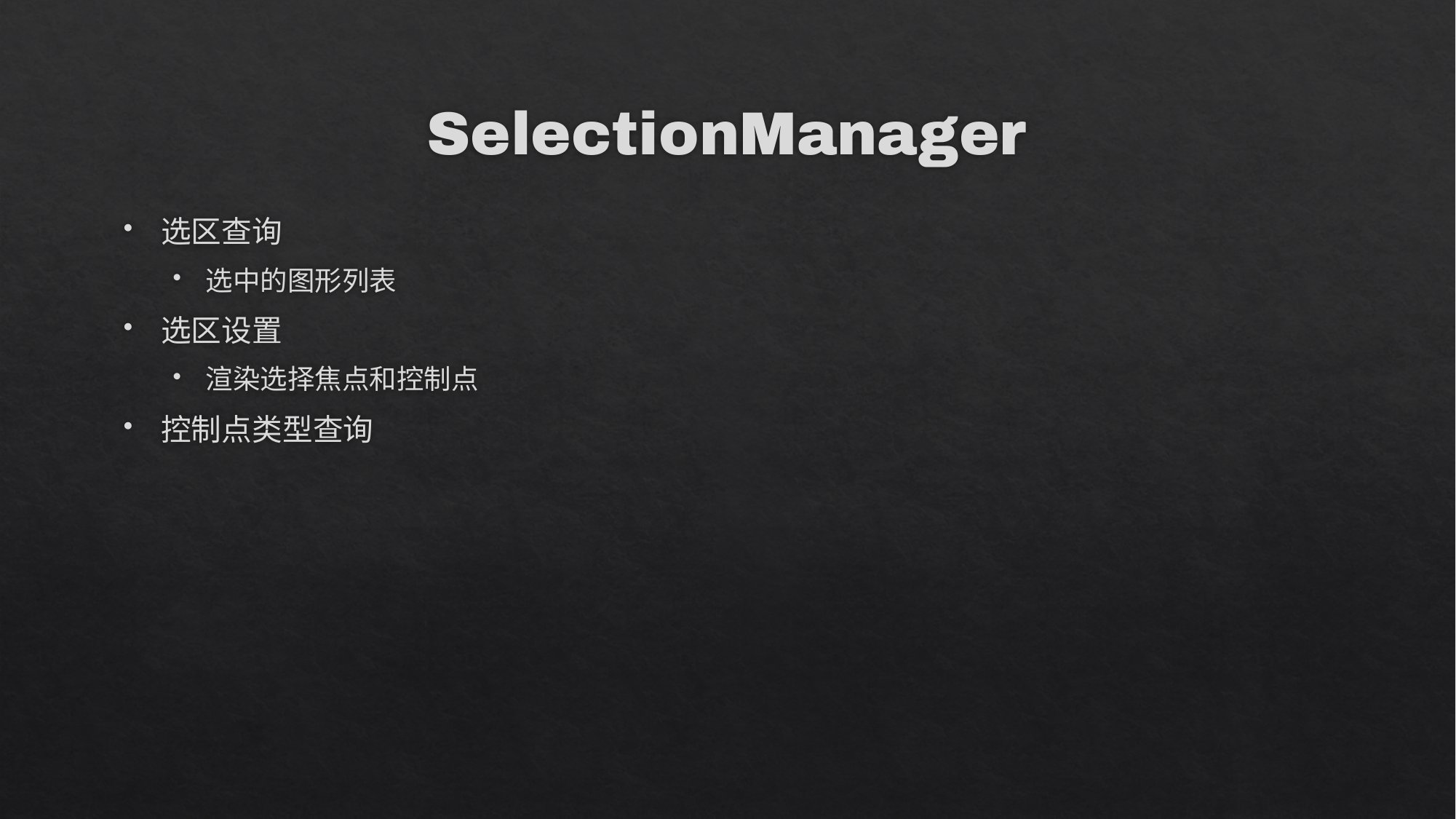

# SelectionManager
选区查询
选中的图形列表
选区设置
渲染选择焦点和控制点
控制点类型查询